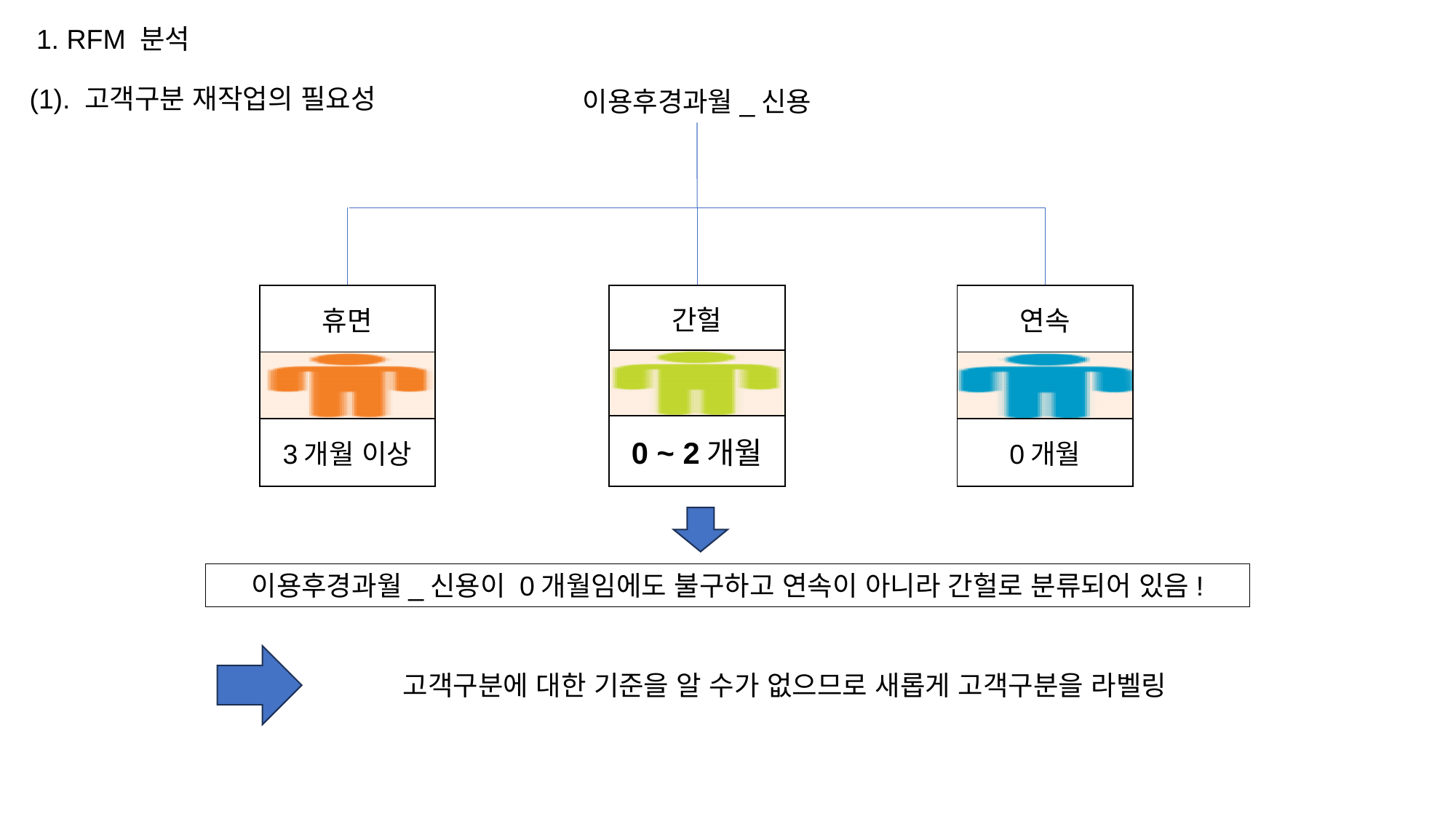

1. RFM 분석
(1). 고객구분 재작업의 필요성
이용후경과월_신용
| 휴면 |
| --- |
|  |
| 3개월 이상 |
| 간헐 |
| --- |
|  |
| 0 ~ 2개월 |
| 연속 |
| --- |
|  |
| 0개월 |

이용후경과월_신용이 0개월임에도 불구하고 연속이 아니라 간헐로 분류되어 있음!

고객구분에 대한 기준을 알 수가 없으므로 새롭게 고객구분을 라벨링